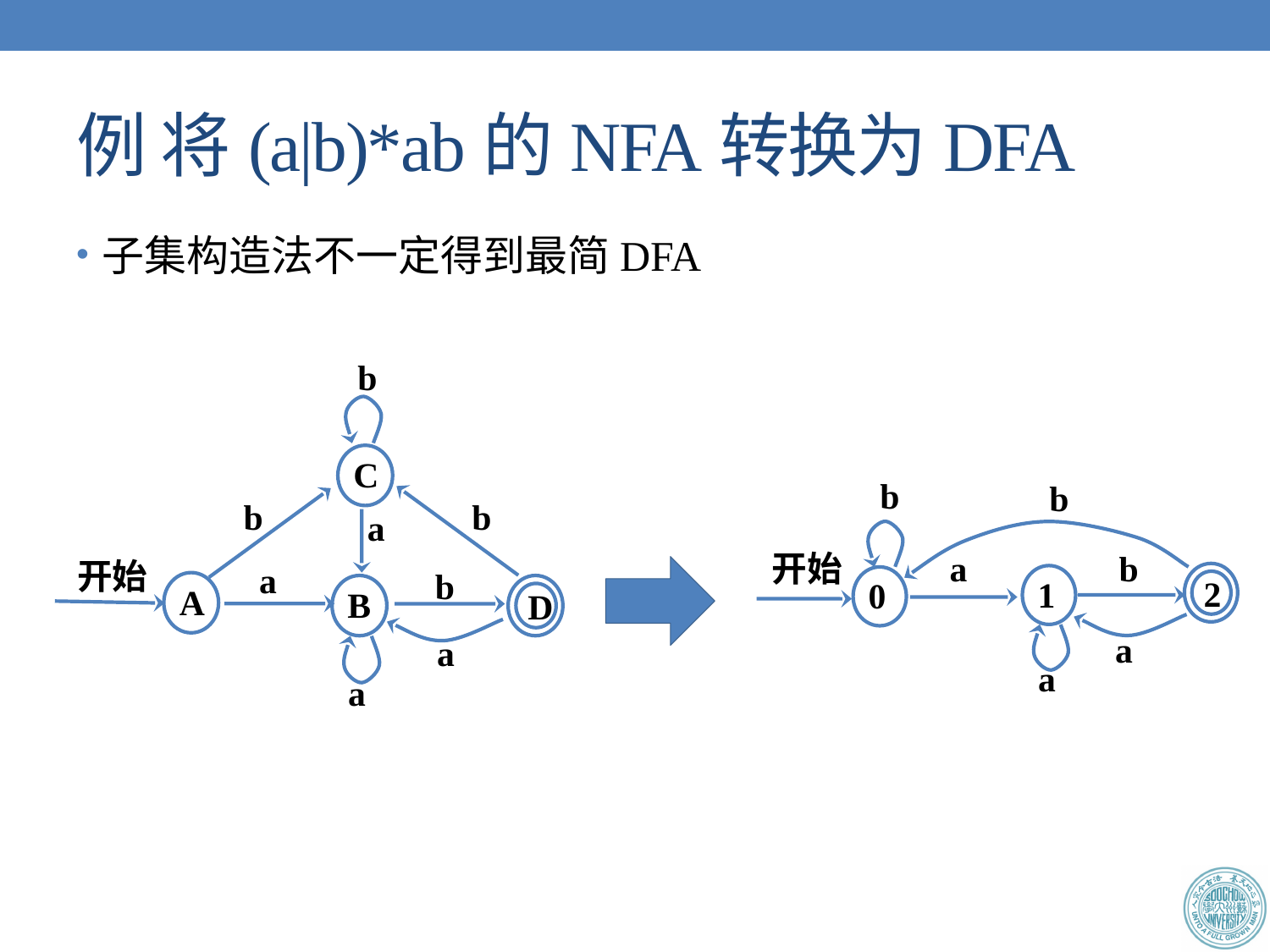

# 例 将(a|b)*ab的NFA转换为DFA
子集构造法不一定得到最简DFA
b

C

b
b
a

开始
a
b
A
B

D

a

a
b
b

a
b
开始

2
1
0

a

a